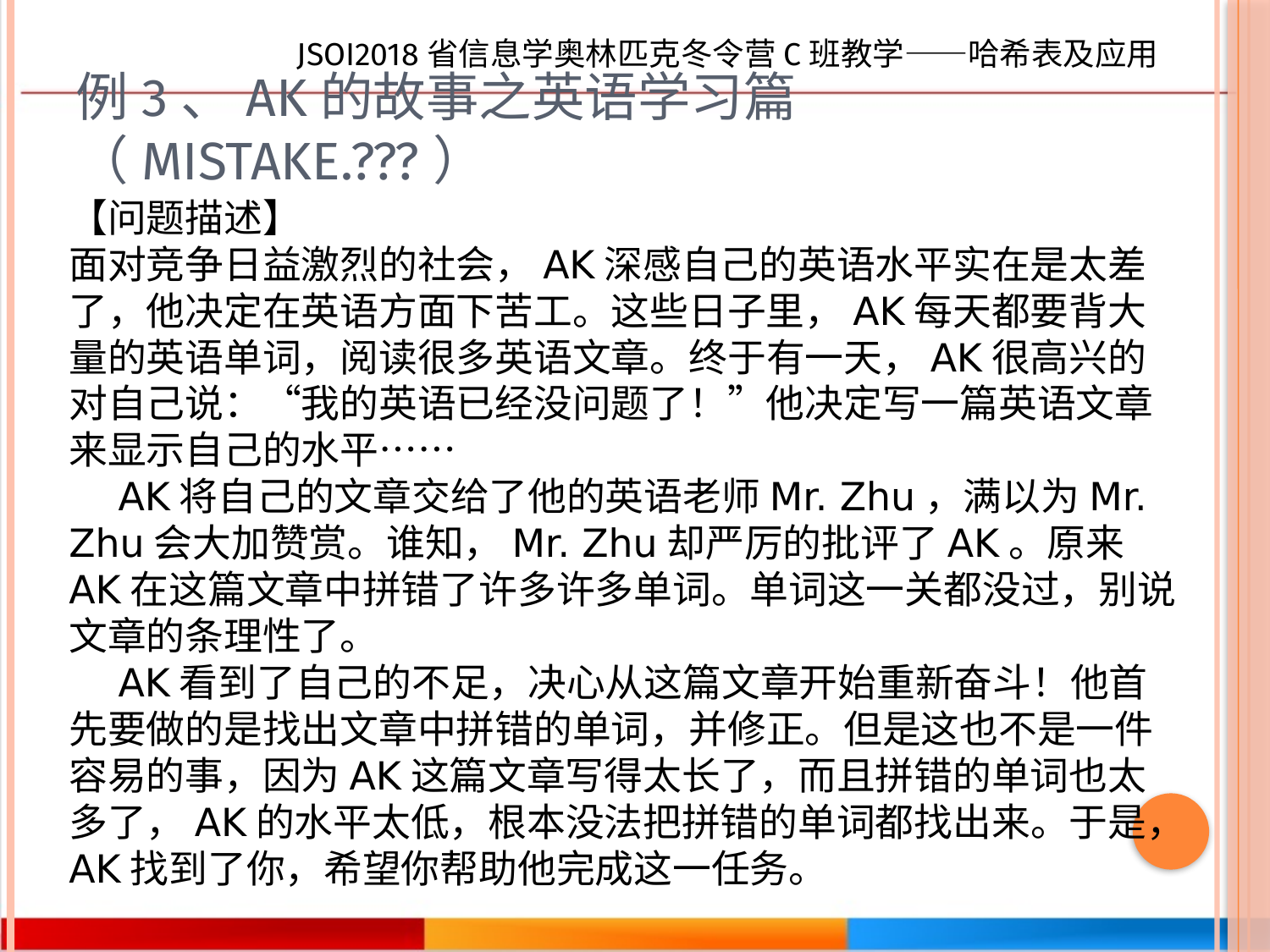

JSOI2018省信息学奥林匹克冬令营C班教学——哈希表及应用
# 例3、AK的故事之英语学习篇（mistake.???）
【问题描述】
面对竞争日益激烈的社会，AK深感自己的英语水平实在是太差了，他决定在英语方面下苦工。这些日子里，AK每天都要背大量的英语单词，阅读很多英语文章。终于有一天，AK很高兴的对自己说：“我的英语已经没问题了！”他决定写一篇英语文章来显示自己的水平……
    AK将自己的文章交给了他的英语老师Mr. Zhu，满以为Mr. Zhu会大加赞赏。谁知，Mr. Zhu却严厉的批评了AK。原来AK在这篇文章中拼错了许多许多单词。单词这一关都没过，别说文章的条理性了。
    AK看到了自己的不足，决心从这篇文章开始重新奋斗！他首先要做的是找出文章中拼错的单词，并修正。但是这也不是一件容易的事，因为AK这篇文章写得太长了，而且拼错的单词也太多了，AK的水平太低，根本没法把拼错的单词都找出来。于是，AK找到了你，希望你帮助他完成这一任务。